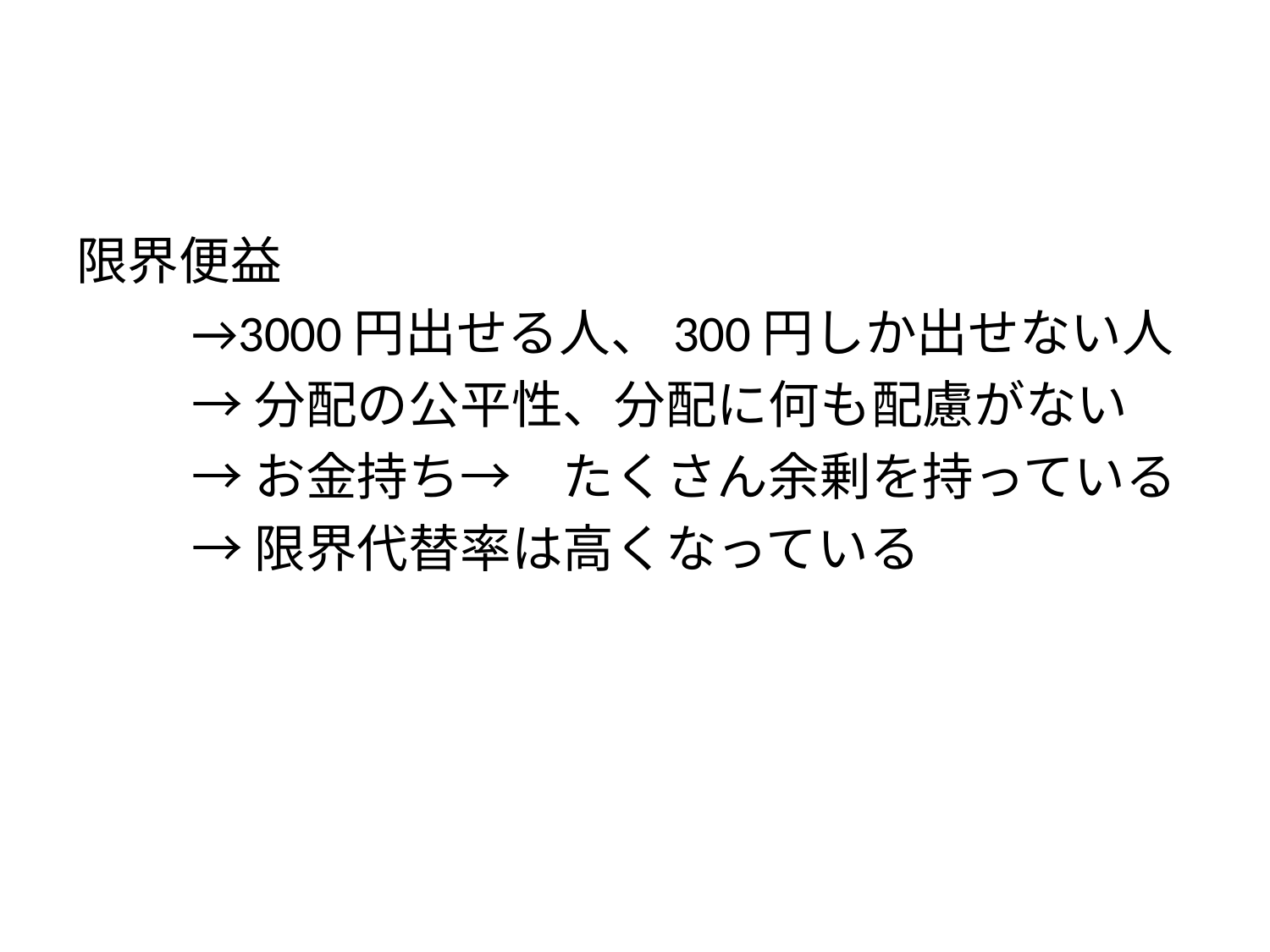

#
限界便益
	→3000円出せる人、300円しか出せない人
		→分配の公平性、分配に何も配慮がない
	→お金持ち→　たくさん余剰を持っている
				→限界代替率は高くなっている